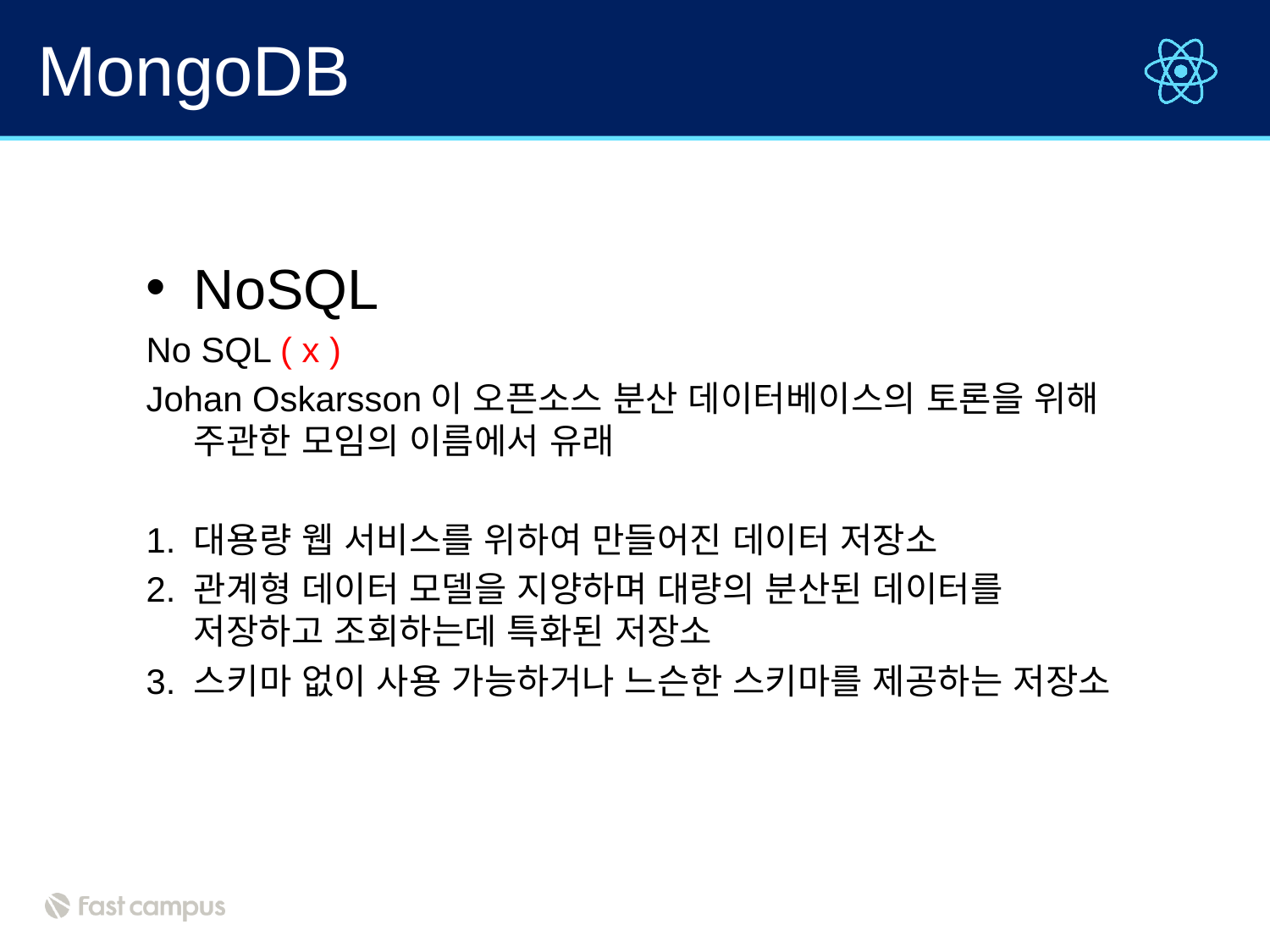

# MongoDB
NoSQL
No SQL ( x )
Johan Oskarsson이 오픈소스 분산 데이터베이스의 토론을 위해 주관한 모임의 이름에서 유래

1. 대용량 웹 서비스를 위하여 만들어진 데이터 저장소
2. 관계형 데이터 모델을 지양하며 대량의 분산된 데이터를 저장하고 조회하는데 특화된 저장소
3. 스키마 없이 사용 가능하거나 느슨한 스키마를 제공하는 저장소